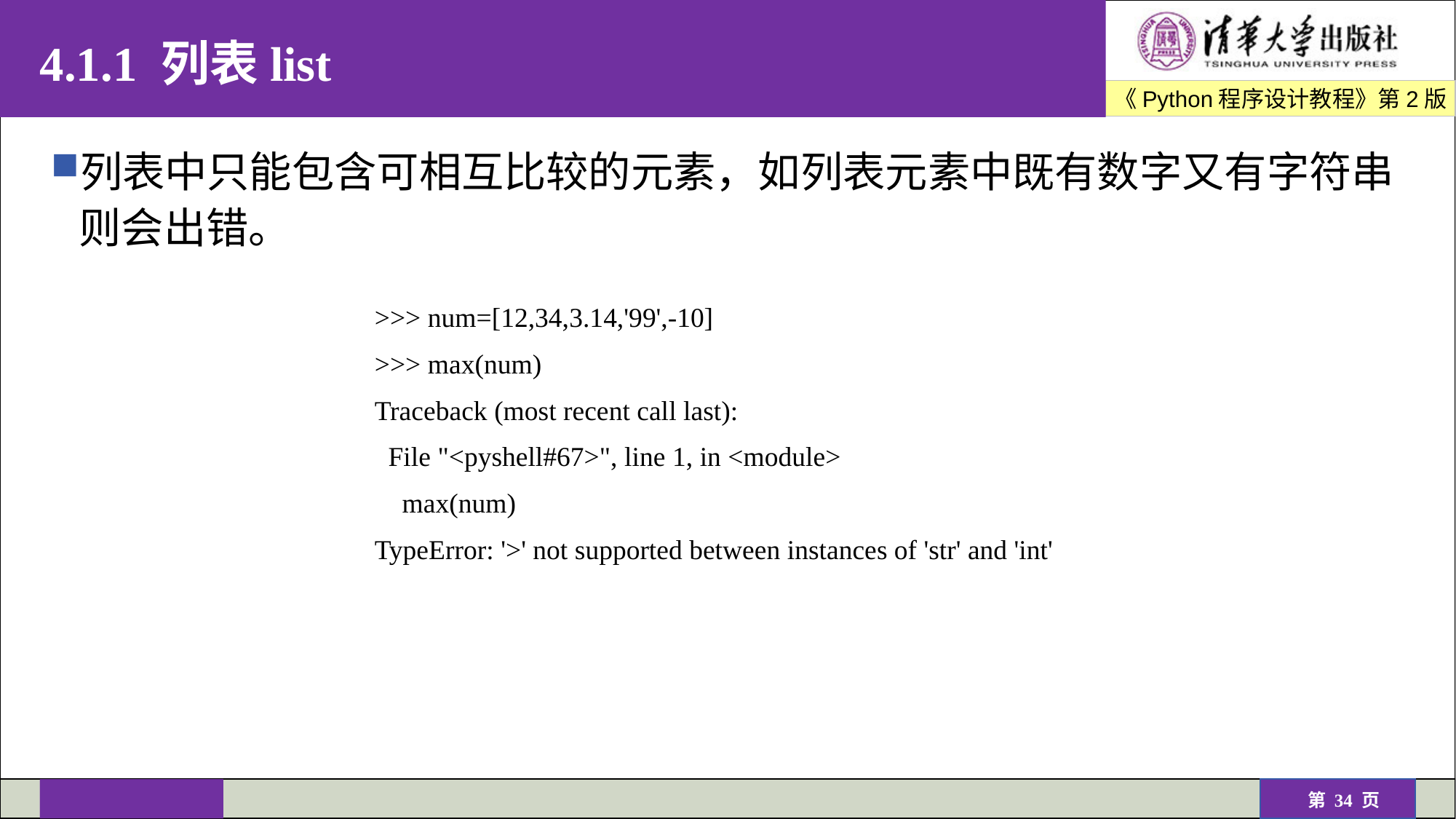

# 4.1.1 列表list
列表中只能包含可相互比较的元素，如列表元素中既有数字又有字符串则会出错。
>>> num=[12,34,3.14,'99',-10]
>>> max(num)
Traceback (most recent call last):
  File "<pyshell#67>", line 1, in <module>
    max(num)
TypeError: '>' not supported between instances of 'str' and 'int'